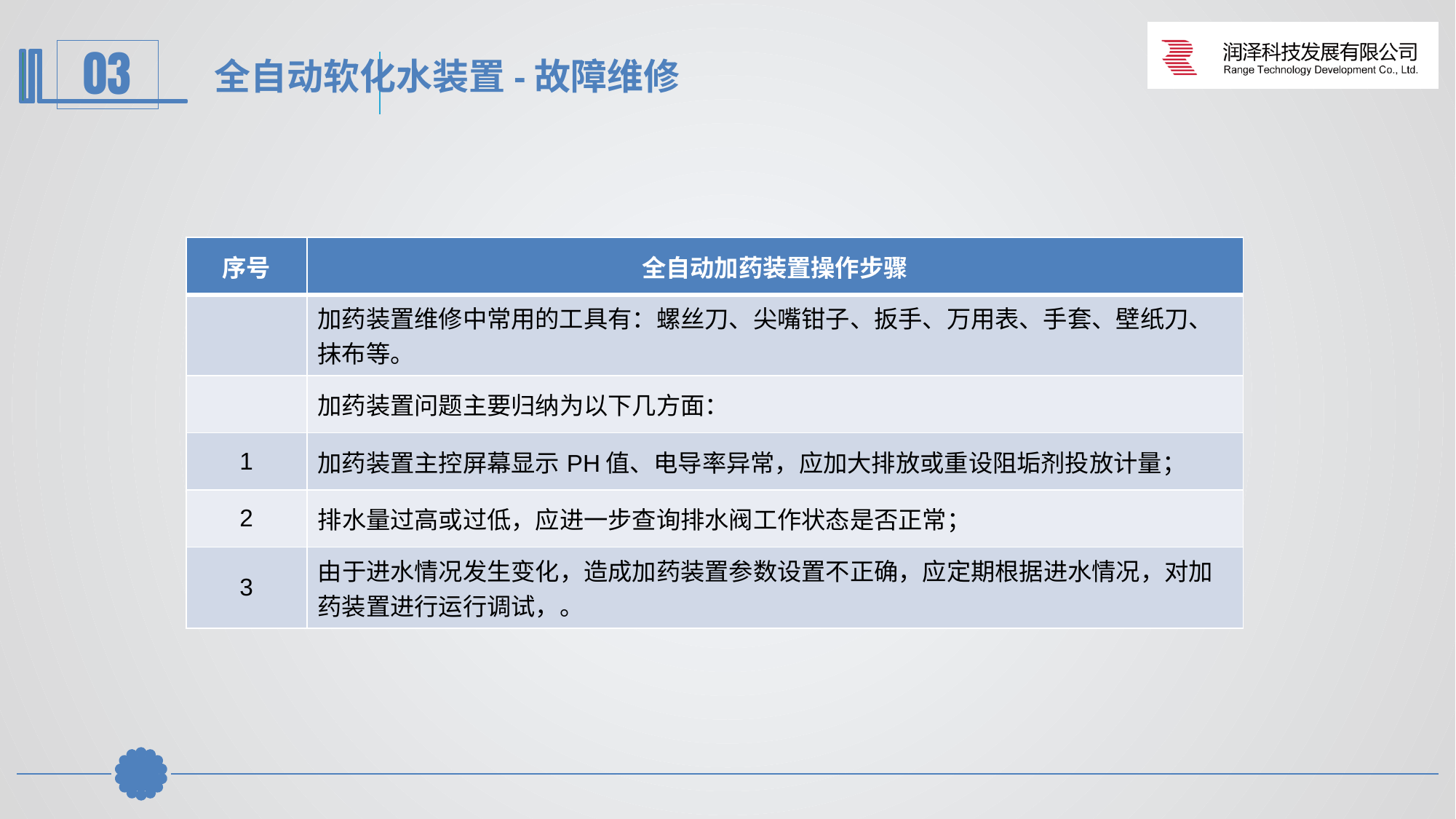

全自动软化水装置-故障维修
| 序号 | 全自动加药装置操作步骤 |
| --- | --- |
|  | 加药装置维修中常用的工具有：螺丝刀、尖嘴钳子、扳手、万用表、手套、壁纸刀、抹布等。 |
|  | 加药装置问题主要归纳为以下几方面： |
| 1 | 加药装置主控屏幕显示PH值、电导率异常，应加大排放或重设阻垢剂投放计量； |
| 2 | 排水量过高或过低，应进一步查询排水阀工作状态是否正常； |
| 3 | 由于进水情况发生变化，造成加药装置参数设置不正确，应定期根据进水情况，对加药装置进行运行调试，。 |
29